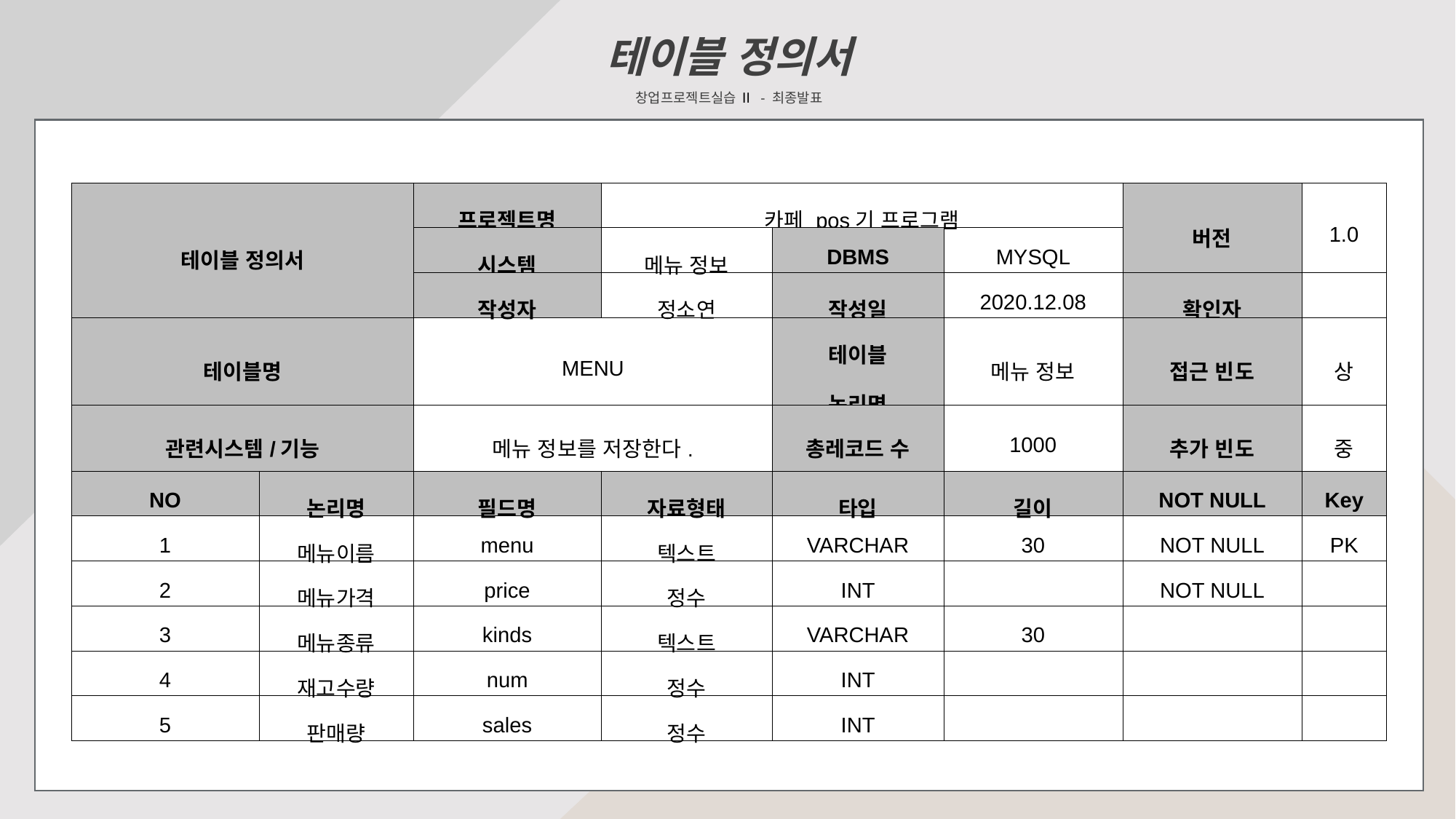

테이블 정의서
창업프로젝트실습 Ⅱ - 최종발표

| 테이블 정의서 |  | 프로젝트명 | 카페 pos기 프로그램 |  |  | 버전 | 1.0 |
| --- | --- | --- | --- | --- | --- | --- | --- |
|  |  | 시스템 | 메뉴 정보 | DBMS | MYSQL |  |  |
|  |  | 작성자 | 정소연 | 작성일 | 2020.12.08 | 확인자 |  |
| 테이블명 |  | MENU |  | 테이블 논리명 | 메뉴 정보 | 접근 빈도 | 상 |
| 관련시스템/기능 |  | 메뉴 정보를 저장한다. |  | 총레코드 수 | 1000 | 추가 빈도 | 중 |
| NO | 논리명 | 필드명 | 자료형태 | 타입 | 길이 | NOT NULL | Key |
| 1 | 메뉴이름 | menu | 텍스트 | VARCHAR | 30 | NOT NULL | PK |
| 2 | 메뉴가격 | price | 정수 | INT |  | NOT NULL |  |
| 3 | 메뉴종류 | kinds | 텍스트 | VARCHAR | 30 |  |  |
| 4 | 재고수량 | num | 정수 | INT |  |  |  |
| 5 | 판매량 | sales | 정수 | INT |  |  |  |